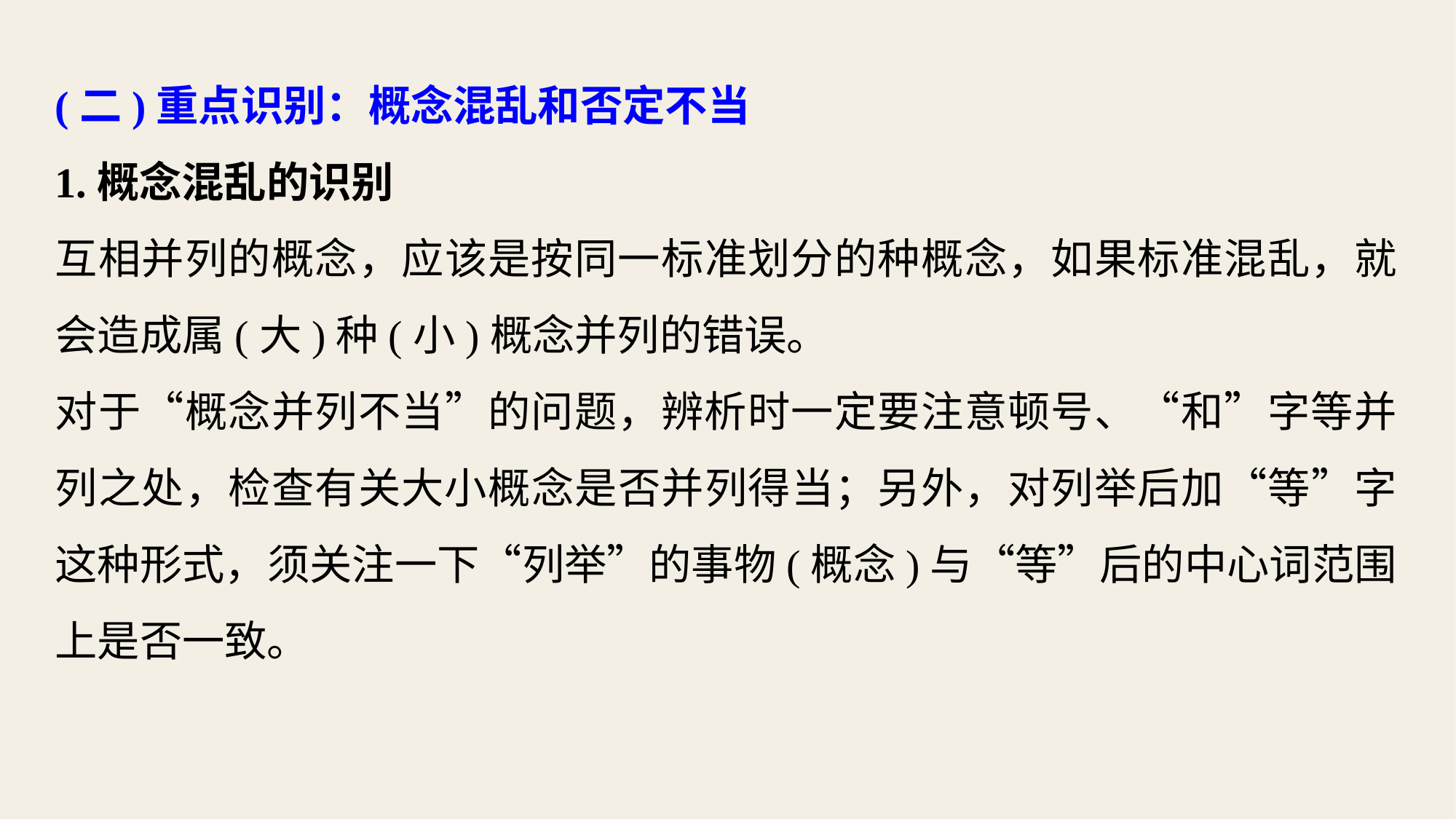

(二)重点识别：概念混乱和否定不当
1.概念混乱的识别
互相并列的概念，应该是按同一标准划分的种概念，如果标准混乱，就会造成属(大)种(小)概念并列的错误。
对于“概念并列不当”的问题，辨析时一定要注意顿号、“和”字等并列之处，检查有关大小概念是否并列得当；另外，对列举后加“等”字这种形式，须关注一下“列举”的事物(概念)与“等”后的中心词范围上是否一致。